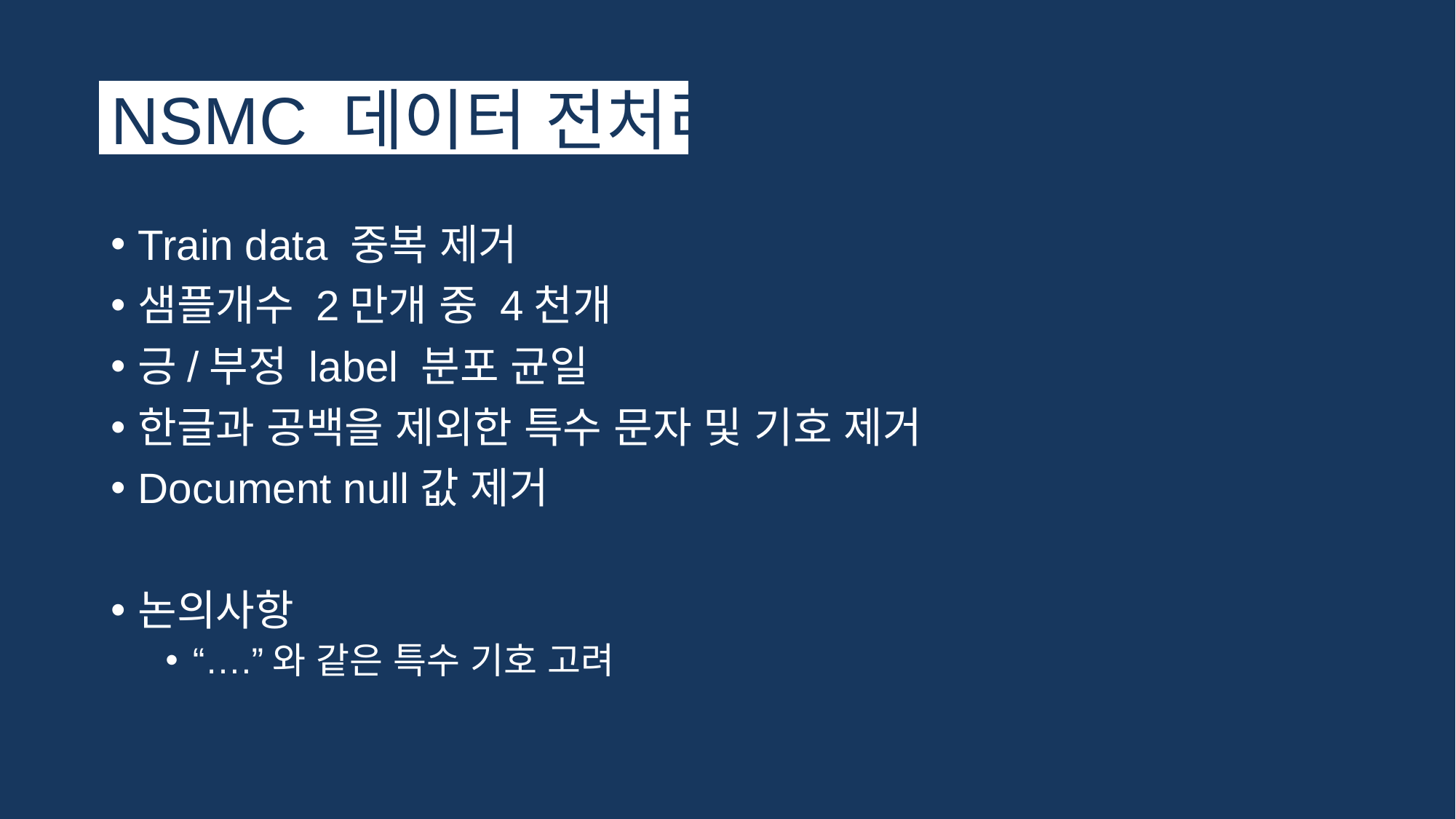

# NSMC 데이터 전처리

Train data 중복 제거
샘플개수 2만개 중 4천개
긍/부정 label 분포 균일
한글과 공백을 제외한 특수 문자 및 기호 제거
Document null값 제거

논의사항
“….”와 같은 특수 기호 고려